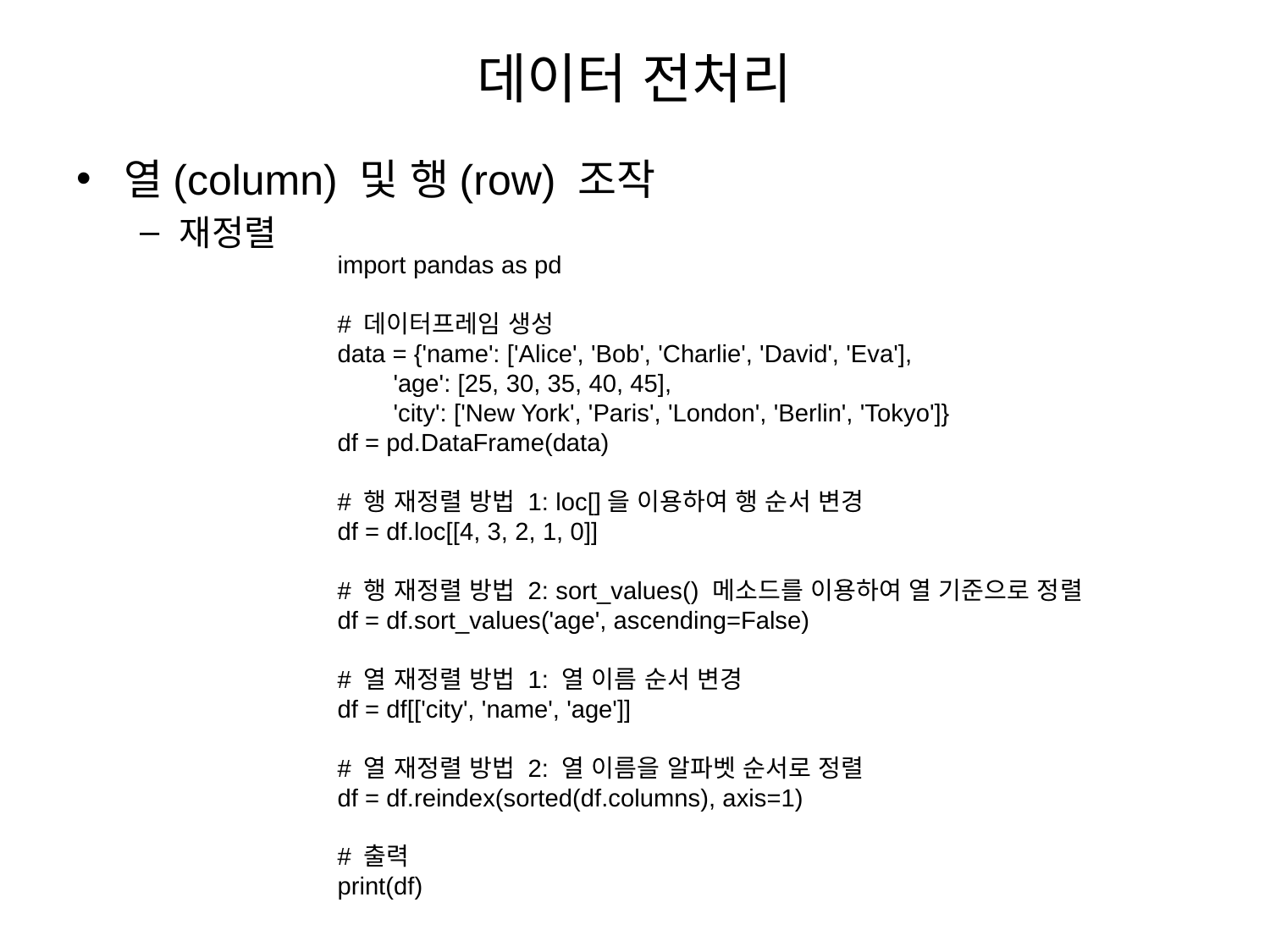

# 데이터 전처리
열(column) 및 행(row) 조작
재정렬
import pandas as pd

# 데이터프레임 생성
data = {'name': ['Alice', 'Bob', 'Charlie', 'David', 'Eva'],
        'age': [25, 30, 35, 40, 45],
        'city': ['New York', 'Paris', 'London', 'Berlin', 'Tokyo']}
df = pd.DataFrame(data)

# 행 재정렬 방법 1: loc[]을 이용하여 행 순서 변경
df = df.loc[[4, 3, 2, 1, 0]]

# 행 재정렬 방법 2: sort_values() 메소드를 이용하여 열 기준으로 정렬
df = df.sort_values('age', ascending=False)

# 열 재정렬 방법 1: 열 이름 순서 변경
df = df[['city', 'name', 'age']]

# 열 재정렬 방법 2: 열 이름을 알파벳 순서로 정렬
df = df.reindex(sorted(df.columns), axis=1)

# 출력
print(df)